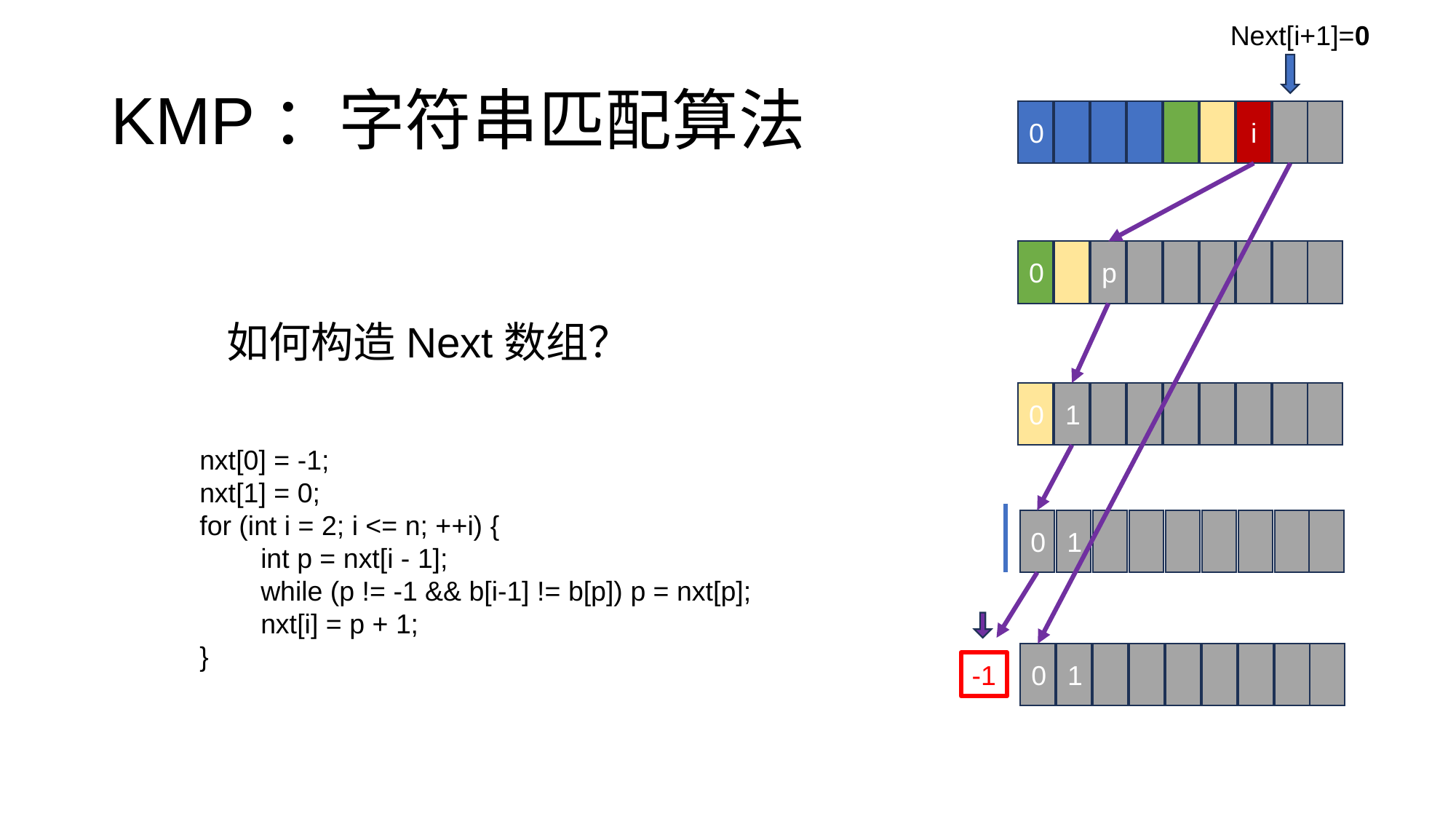

Next[i+1]=0
# KMP：字符串匹配算法

0

i

0
p

如何构造Next数组？
1

0

nxt[0] = -1;
nxt[1] = 0;
for (int i = 2; i <= n; ++i) {
        int p = nxt[i - 1];
        while (p != -1 && b[i-1] != b[p]) p = nxt[p];
        nxt[i] = p + 1;
}
1

0

1

0

-1